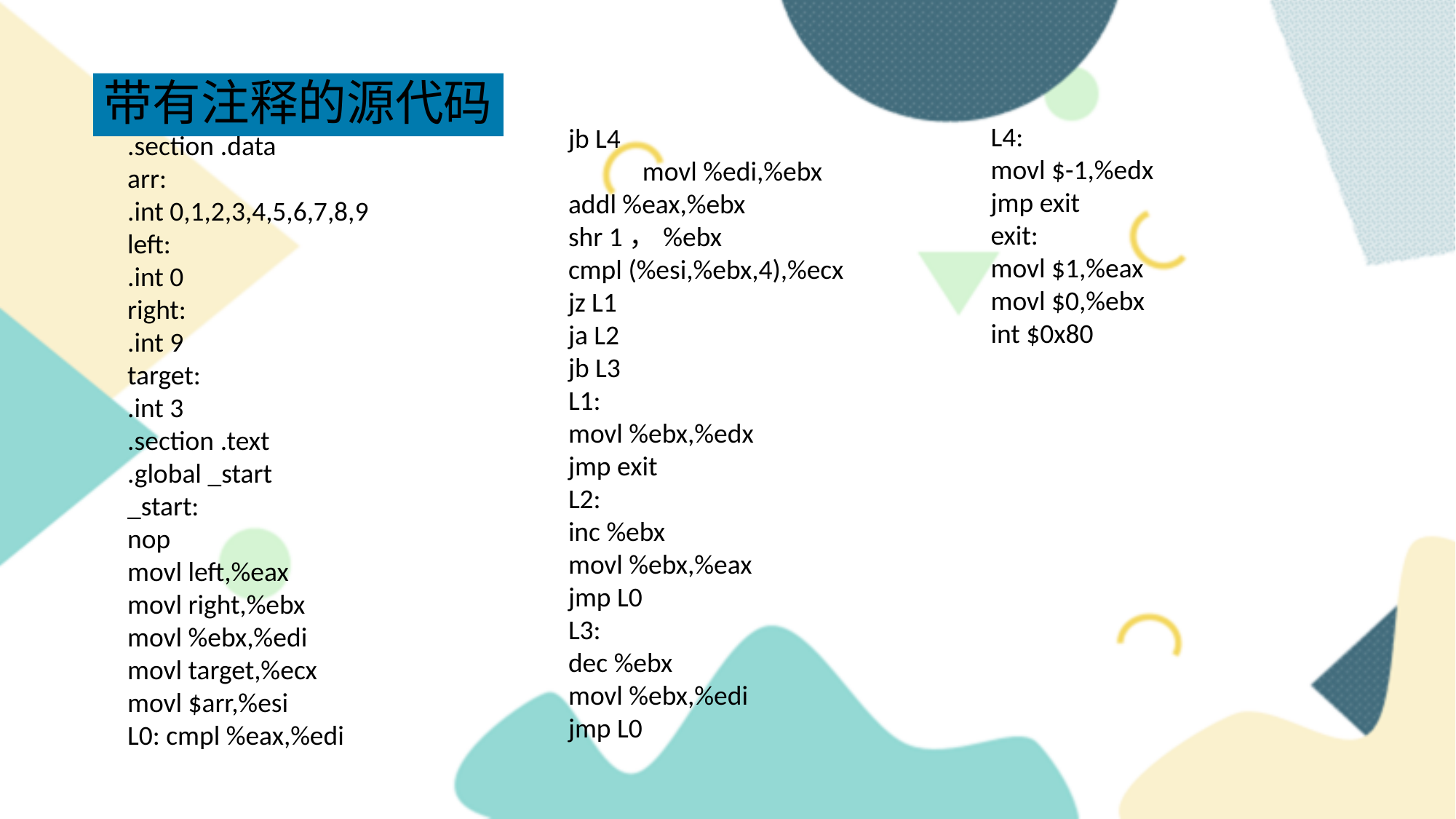

带有注释的源代码
L4:
movl $-1,%edx
jmp exit
exit:
movl $1,%eax
movl $0,%ebx
int $0x80
jb L4
            movl %edi,%ebx
addl %eax,%ebx
shr 1，%ebx
cmpl (%esi,%ebx,4),%ecx
jz L1
ja L2
jb L3
L1:
movl %ebx,%edx
jmp exit
L2:
inc %ebx
movl %ebx,%eax
jmp L0
L3:
dec %ebx
movl %ebx,%edi
jmp L0
.section .data
arr:
.int 0,1,2,3,4,5,6,7,8,9
left:
.int 0
right:
.int 9
target:
.int 3
.section .text
.global _start
_start:
nop 
movl left,%eax
movl right,%ebx
movl %ebx,%edi
movl target,%ecx
movl $arr,%esi
L0: cmpl %eax,%edi